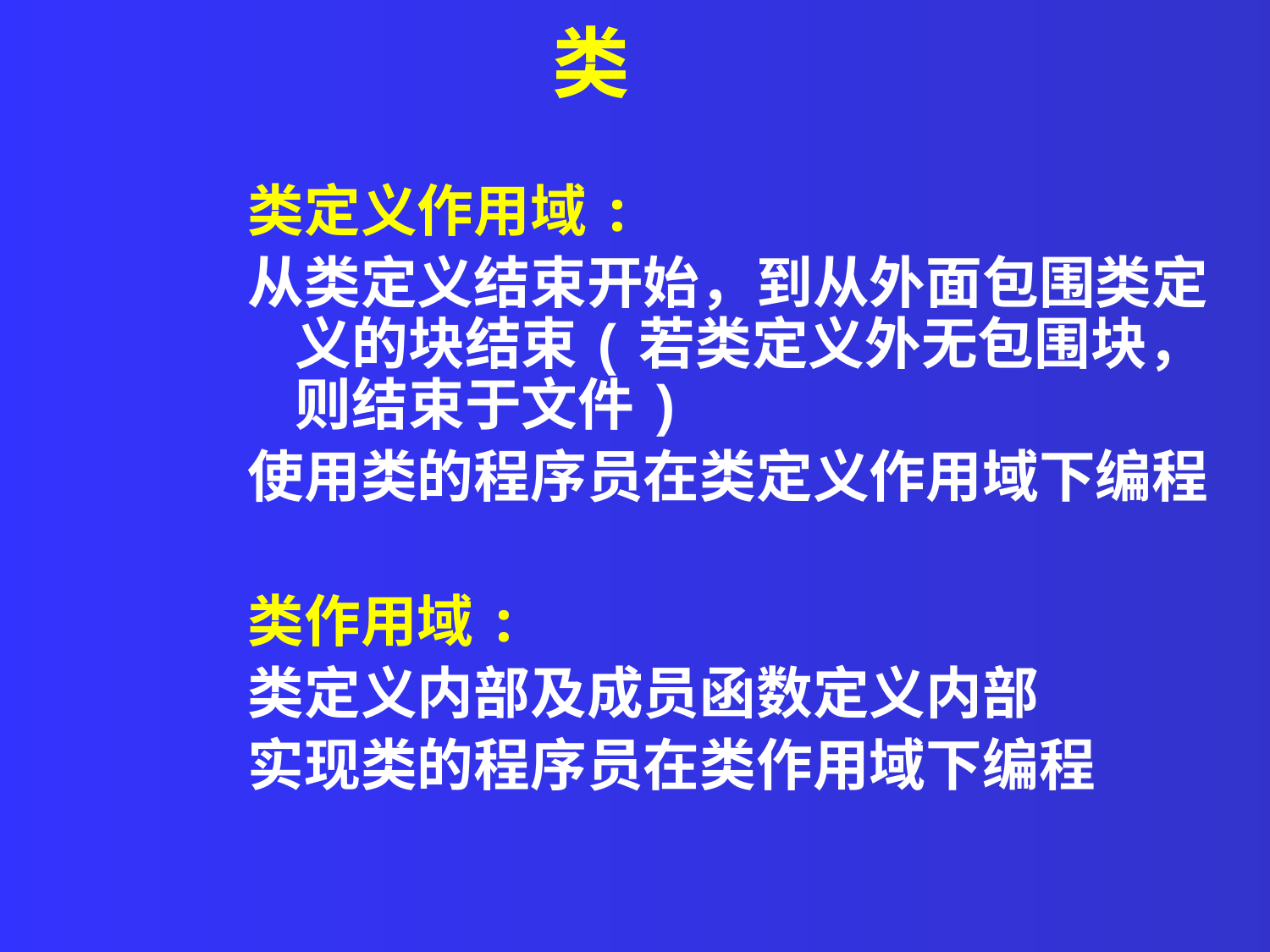

类
类定义作用域:
从类定义结束开始，到从外面包围类定义的块结束(若类定义外无包围块，则结束于文件)
使用类的程序员在类定义作用域下编程

类作用域:
类定义内部及成员函数定义内部
实现类的程序员在类作用域下编程